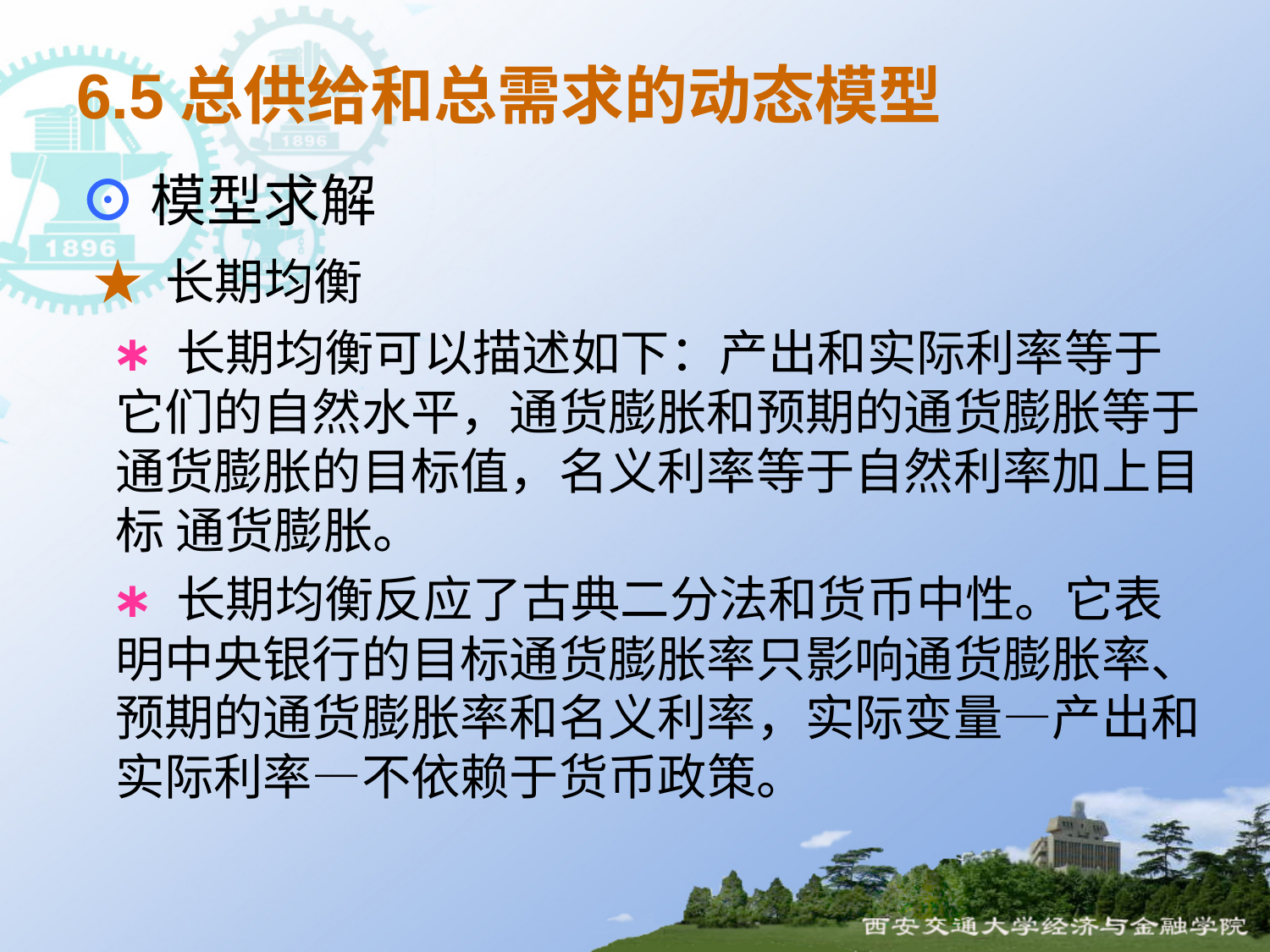

6.5总供给和总需求的动态模型
 ⊙模型求解
  ★ 长期均衡
    ∗ 长期均衡可以描述如下：产出和实际利率等于它们的自然水平，通货膨胀和预期的通货膨胀等于通货膨胀的目标值，名义利率等于自然利率加上目标 通货膨胀。
    ∗ 长期均衡反应了古典二分法和货币中性。它表明中央银行的目标通货膨胀率只影响通货膨胀率、预期的通货膨胀率和名义利率，实际变量—产出和实际利率—不依赖于货币政策。